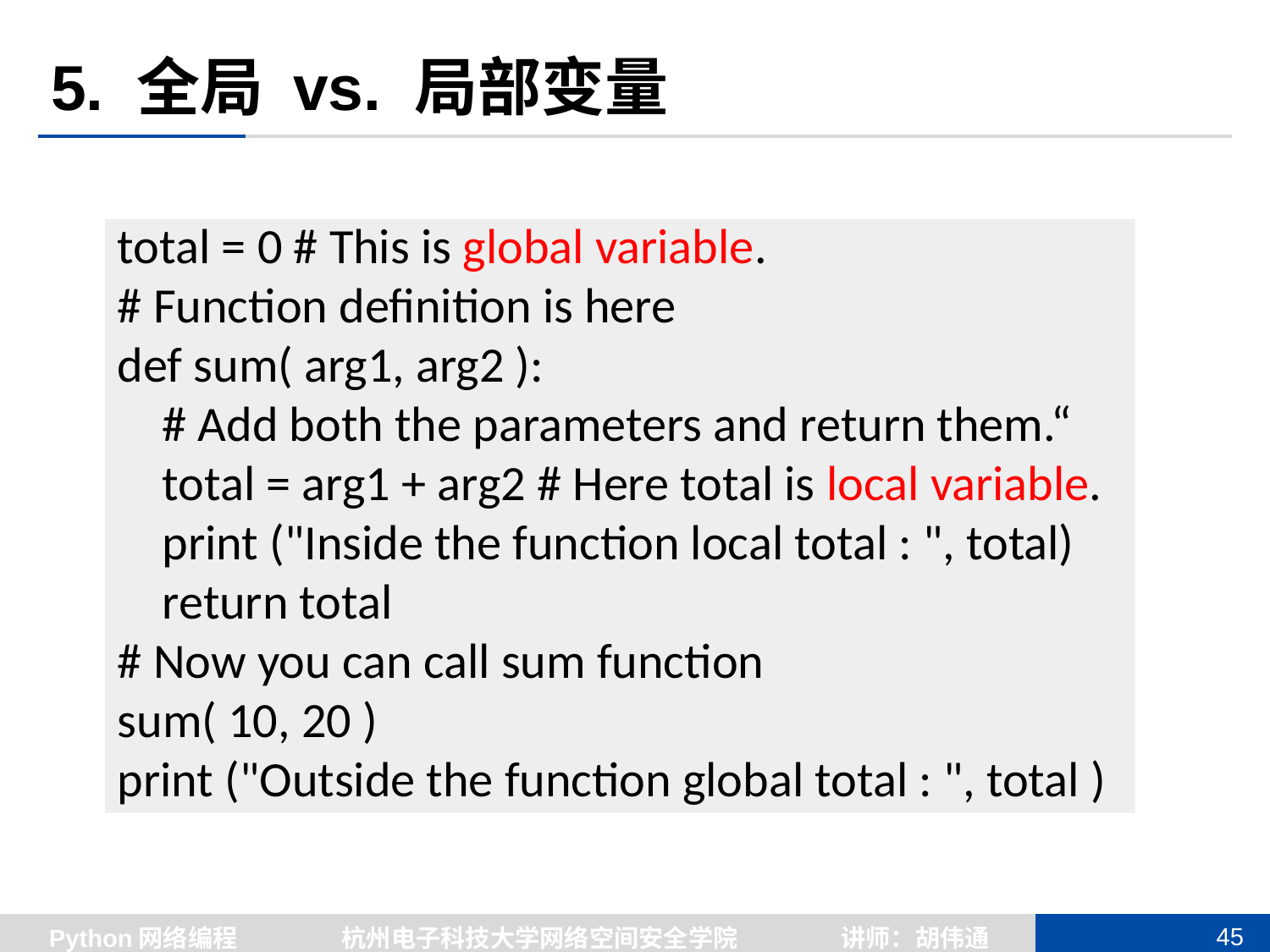

# 5. 全局 vs. 局部变量
total = 0 # This is global variable.
# Function definition is here
def sum( arg1, arg2 ):
    # Add both the parameters and return them.“
    total = arg1 + arg2 # Here total is local variable.
    print ("Inside the function local total : ", total)
    return total
# Now you can call sum function
sum( 10, 20 )
print ("Outside the function global total : ", total )